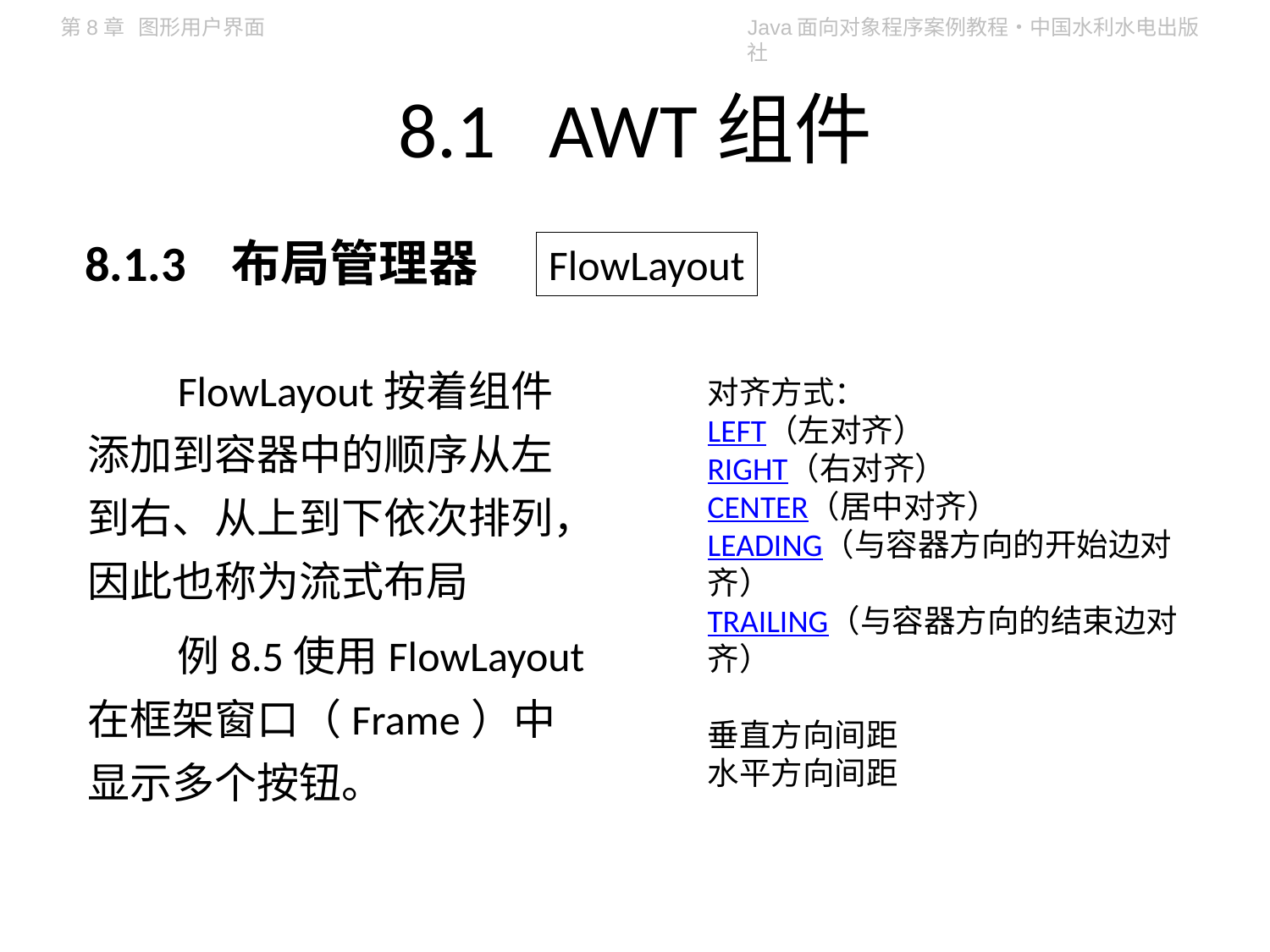

# 8.1   AWT组件
8.1.3   布局管理器
FlowLayout
FlowLayout按着组件添加到容器中的顺序从左到右、从上到下依次排列，因此也称为流式布局
例8.5使用FlowLayout在框架窗口（Frame）中显示多个按钮。

对齐方式：
LEFT（左对齐）
RIGHT（右对齐）
CENTER（居中对齐）
LEADING（与容器方向的开始边对齐）
TRAILING（与容器方向的结束边对齐）

垂直方向间距
水平方向间距